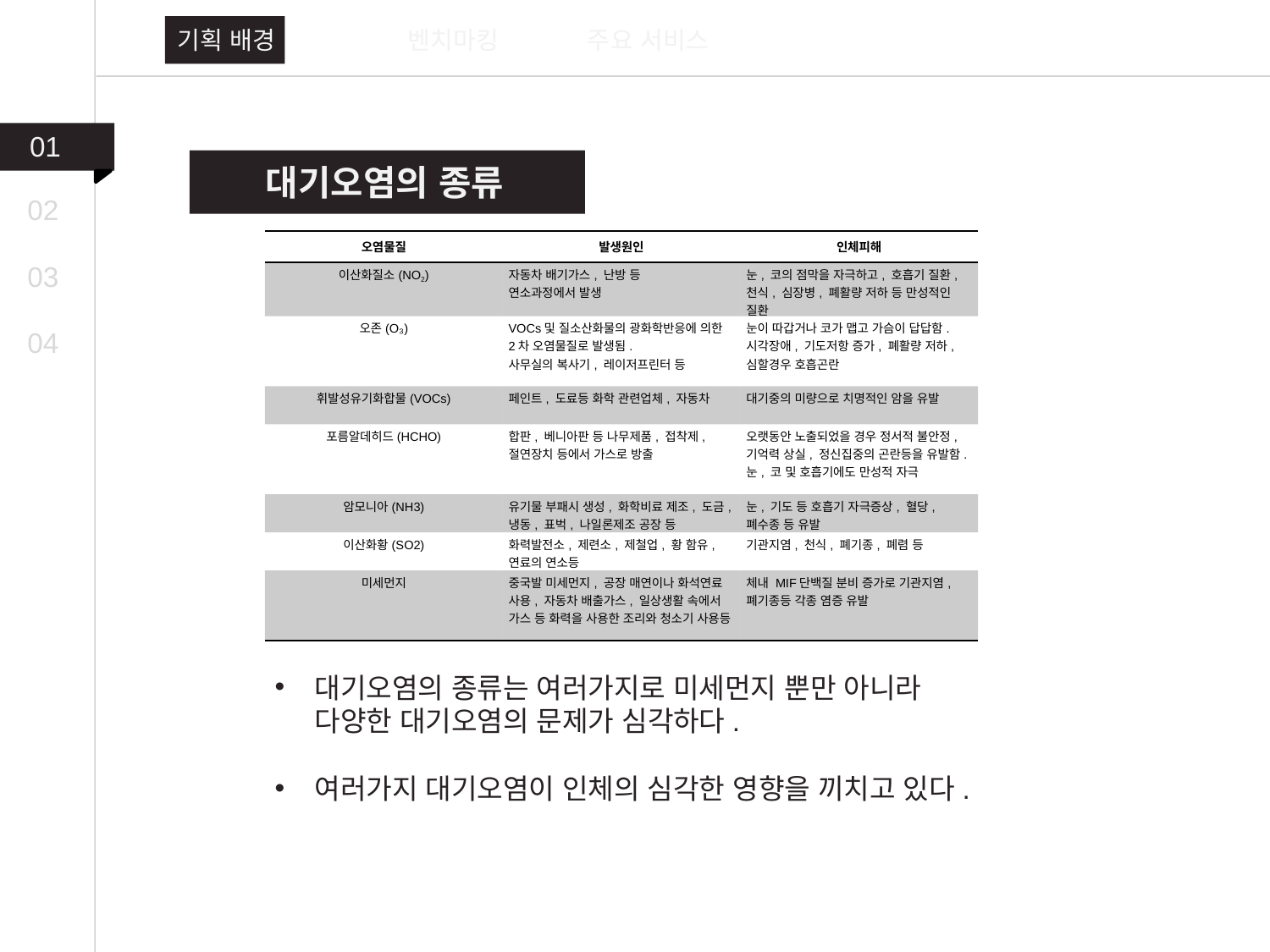

기획 배경
벤치마킹
주요 서비스
01

대기오염의 종류

02
| 오염물질 | 발생원인 | 인체피해 |
| --- | --- | --- |
| 이산화질소(NO2) | 자동차 배기가스, 난방 등 연소과정에서 발생 | 눈, 코의 점막을 자극하고, 호흡기 질환, 천식, 심장병, 폐활량 저하 등 만성적인 질환 |
| 오존(O₃) | VOCs및 질소산화물의 광화학반응에 의한 2차 오염물질로 발생됨. 사무실의 복사기, 레이저프린터 등 | 눈이 따갑거나 코가 맵고 가슴이 답답함. 시각장애, 기도저항 증가, 폐활량 저하, 심할경우 호흡곤란 |
| 휘발성유기화합물(VOCs) | 페인트, 도료등 화학 관련업체, 자동차 | 대기중의 미량으로 치명적인 암을 유발 |
| 포름알데히드(HCHO) | 합판, 베니아판 등 나무제품, 접착제, 절연장치 등에서 가스로 방출 | 오랫동안 노출되었을 경우 정서적 불안정, 기억력 상실, 정신집중의 곤란등을 유발함. 눈, 코 및 호흡기에도 만성적 자극 |
| 암모니아(NH3) | 유기물 부패시 생성, 화학비료 제조, 도금, 냉동, 표벅, 나일론제조 공장 등 | 눈, 기도 등 호흡기 자극증상, 혈당, 폐수종 등 유발 |
| 이산화황(SO2) | 화력발전소, 제련소, 제철업, 황 함유, 연료의 연소등 | 기관지염, 천식, 폐기종, 폐렴 등 |
| 미세먼지 | 중국발 미세먼지, 공장 매연이나 화석연료 사용, 자동차 배출가스, 일상생활 속에서 가스 등 화력을 사용한 조리와 청소기 사용등 | 체내 MIF단백질 분비 증가로 기관지염, 폐기종등 각종 염증 유발 |
03
04
대기오염의 종류는 여러가지로 미세먼지 뿐만 아니라 다양한 대기오염의 문제가 심각하다.

여러가지 대기오염이 인체의 심각한 영향을 끼치고 있다.